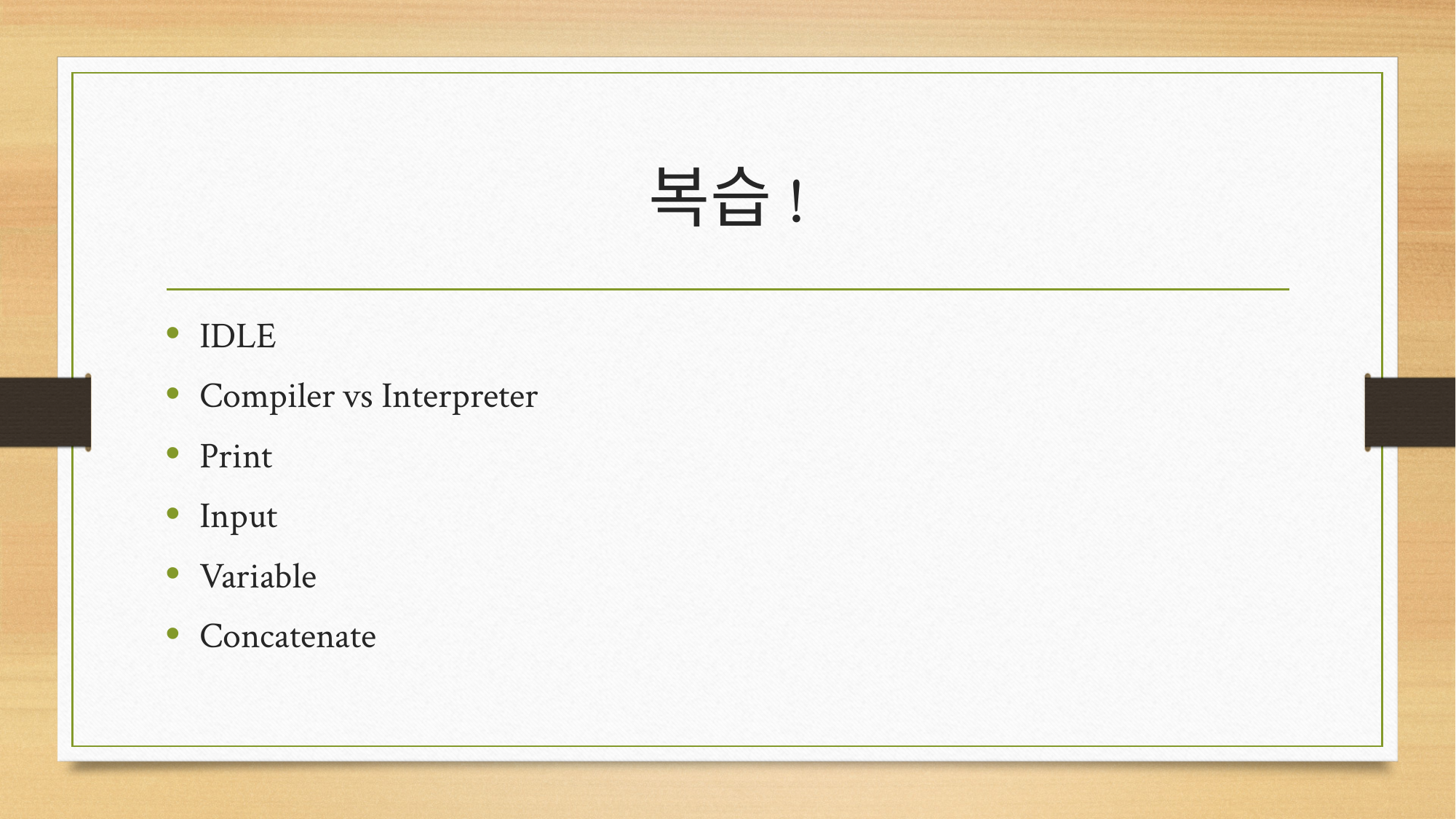

# 복습!
IDLE
Compiler vs Interpreter
Print
Input
Variable
Concatenate